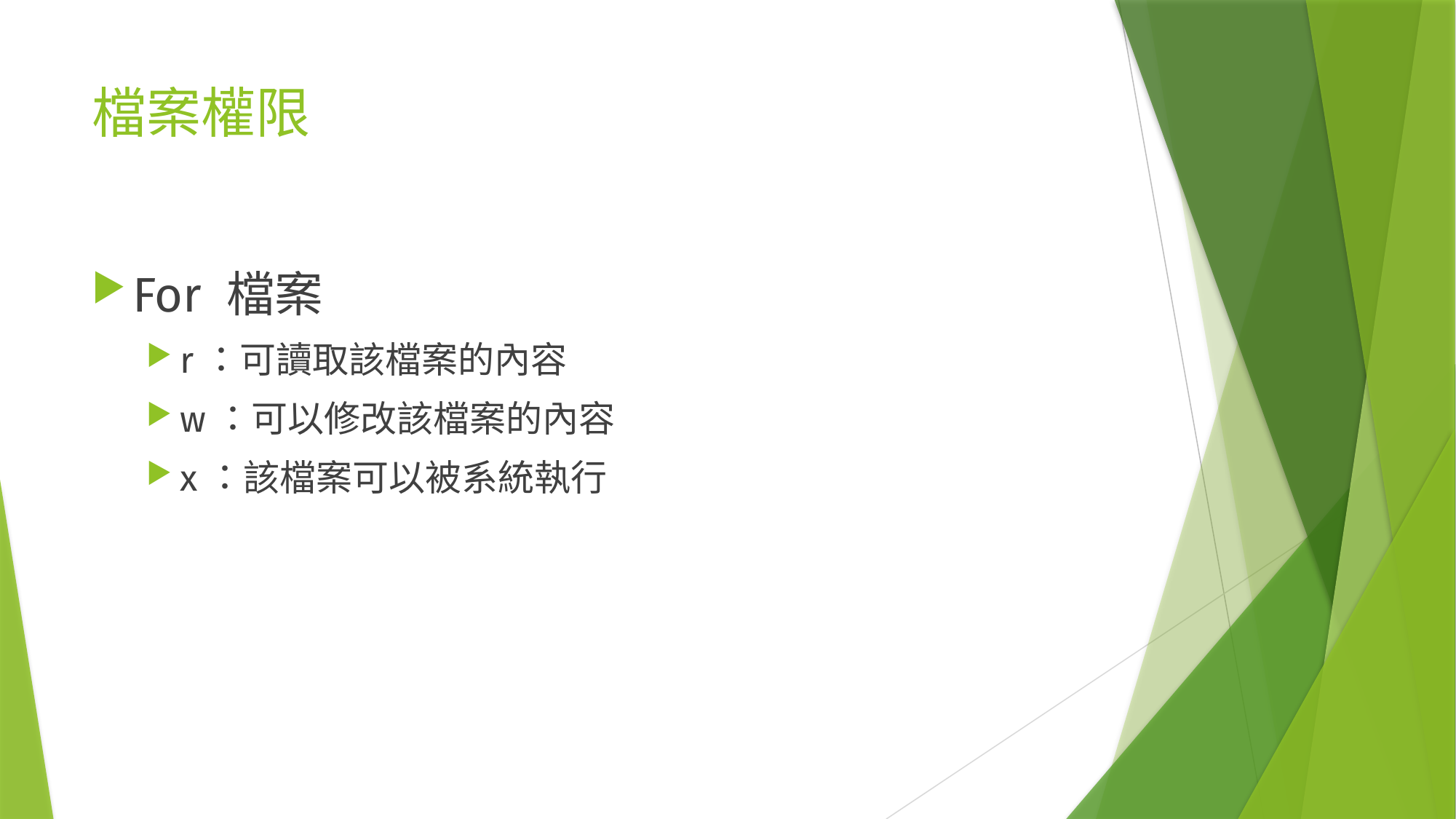

# 檔案權限
For 檔案
r：可讀取該檔案的內容
w：可以修改該檔案的內容
x：該檔案可以被系統執行